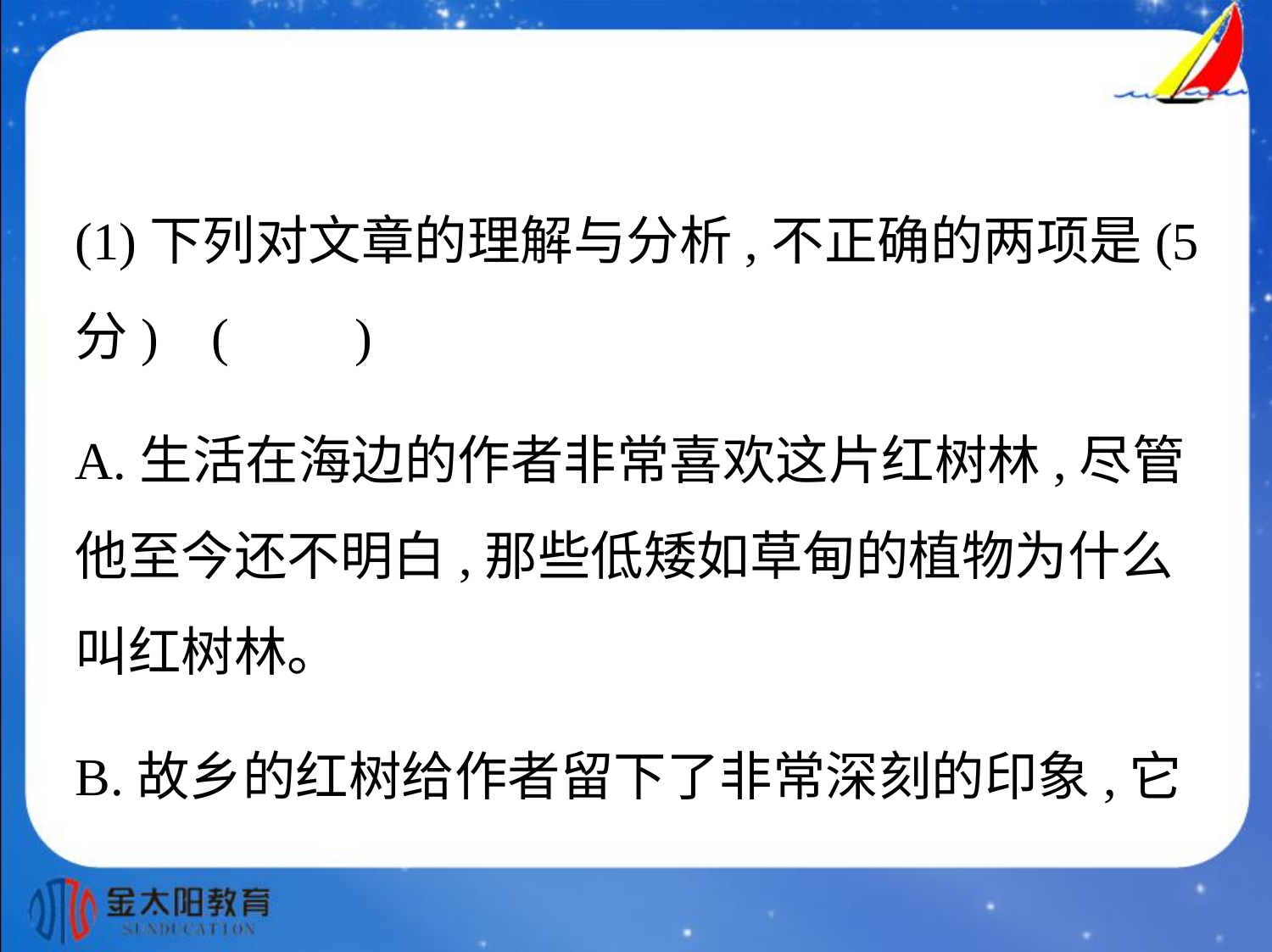

(1)下列对文章的理解与分析,不正确的两项是(5
分) (　    )
A.生活在海边的作者非常喜欢这片红树林,尽管
他至今还不明白,那些低矮如草甸的植物为什么
叫红树林。
B.故乡的红树给作者留下了非常深刻的印象,它